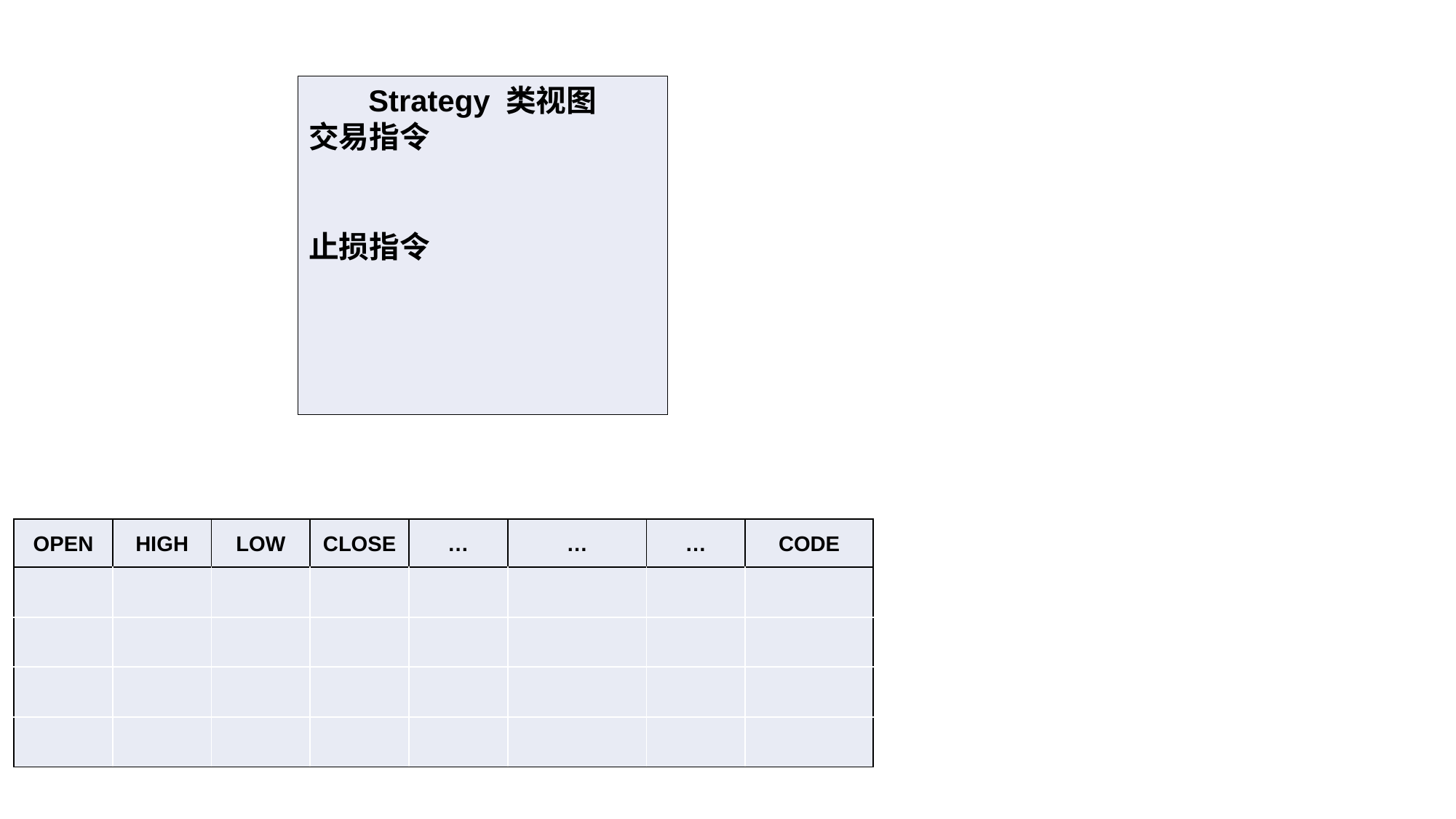

Strategy 类视图
交易指令

止损指令

| OPEN | HIGH | LOW | CLOSE | … | … | … | CODE |
| --- | --- | --- | --- | --- | --- | --- | --- |
|  |  |  |  |  |  |  |  |
|  |  |  |  |  |  |  |  |
|  |  |  |  |  |  |  |  |
|  |  |  |  |  |  |  |  |